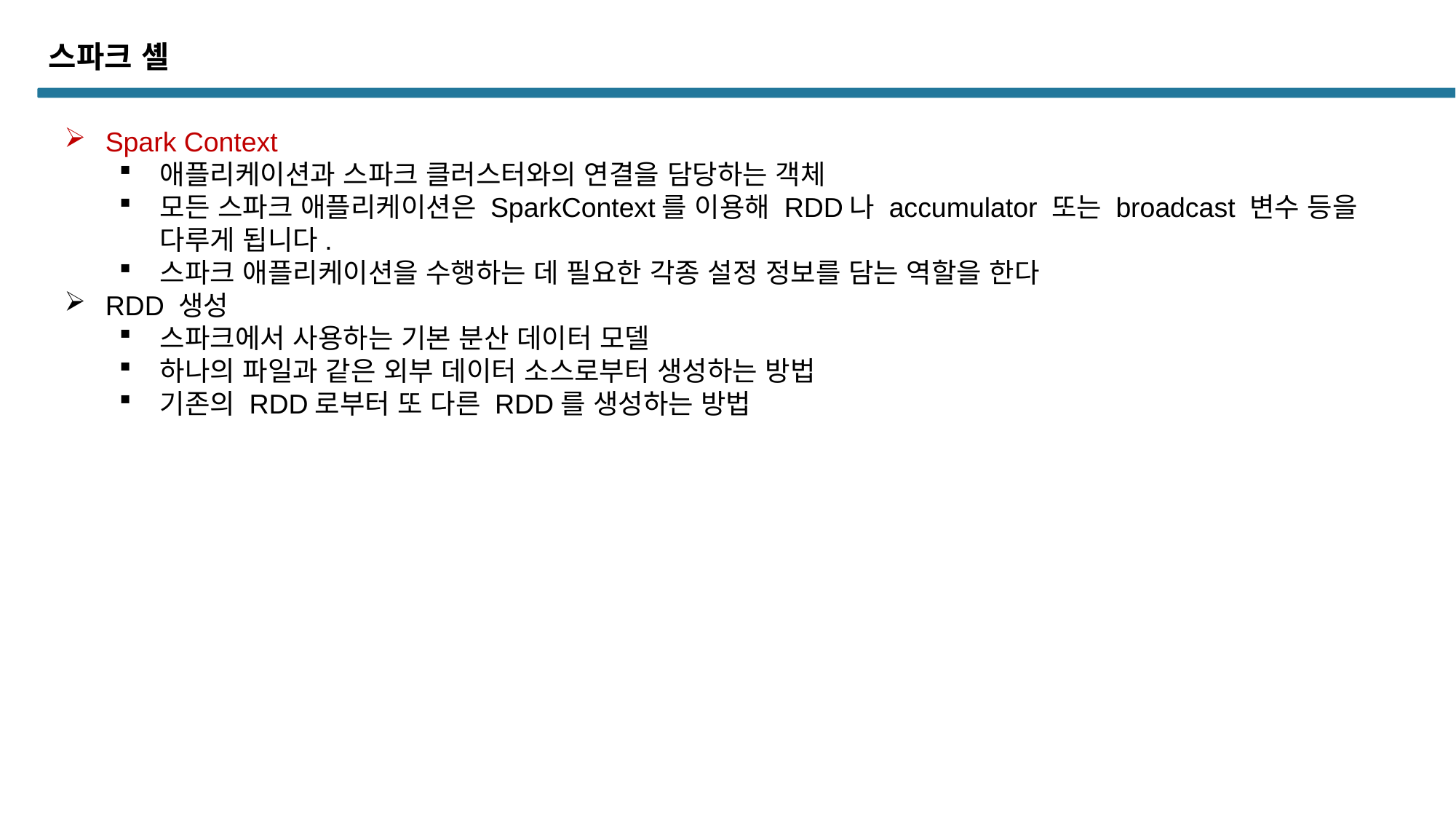

스파크 셸
Spark Context
애플리케이션과 스파크 클러스터와의 연결을 담당하는 객체
모든 스파크 애플리케이션은 SparkContext를 이용해 RDD나 accumulator 또는 broadcast 변수 등을 다루게 됩니다.
스파크 애플리케이션을 수행하는 데 필요한 각종 설정 정보를 담는 역할을 한다
RDD 생성
스파크에서 사용하는 기본 분산 데이터 모델
하나의 파일과 같은 외부 데이터 소스로부터 생성하는 방법
기존의 RDD로부터 또 다른 RDD를 생성하는 방법